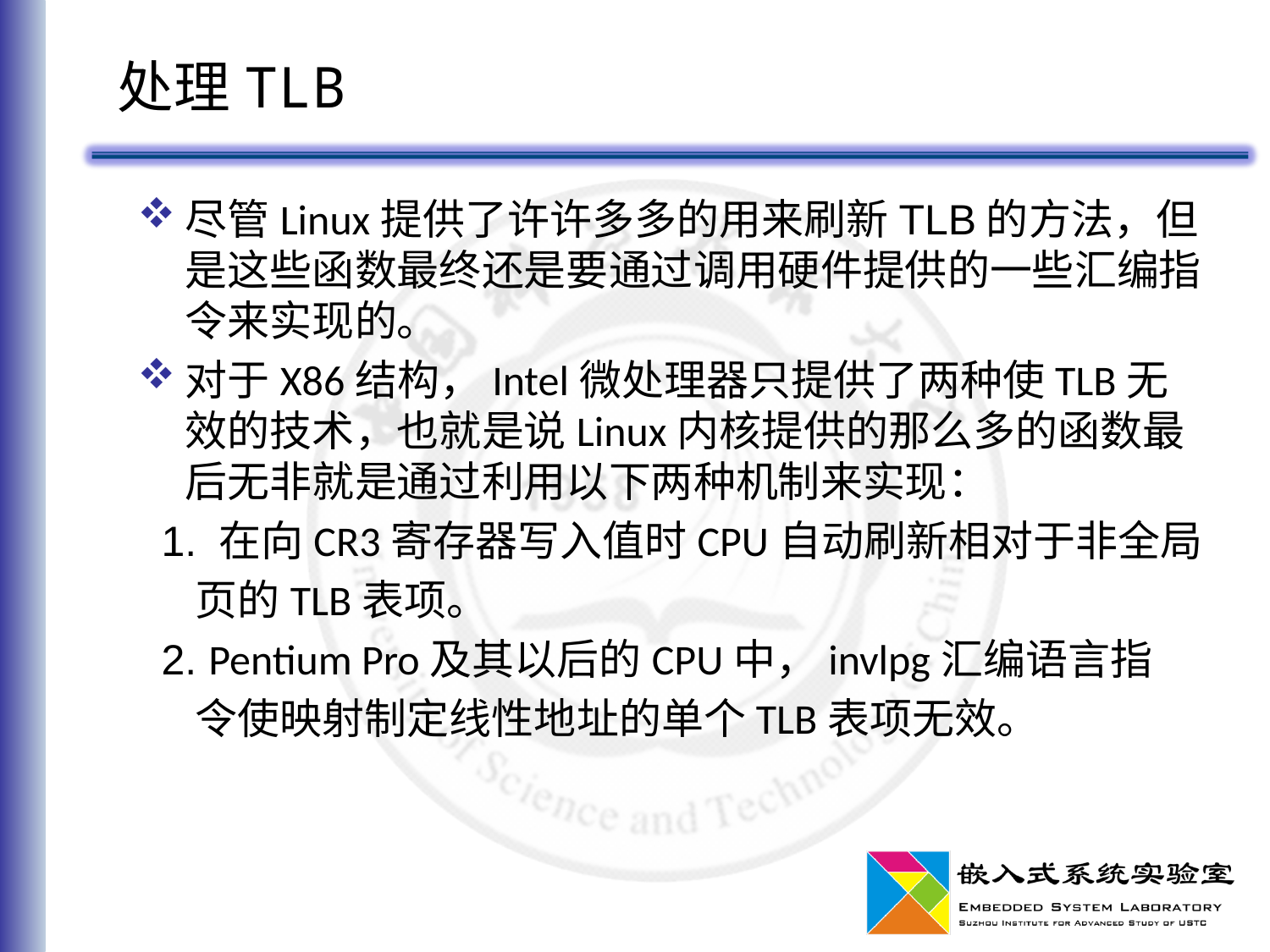

# 处理TLB
尽管Linux提供了许许多多的用来刷新TLB的方法，但是这些函数最终还是要通过调用硬件提供的一些汇编指令来实现的。
对于X86结构，Intel微处理器只提供了两种使TLB无效的技术，也就是说Linux内核提供的那么多的函数最后无非就是通过利用以下两种机制来实现：
  1. 在向CR3寄存器写入值时CPU自动刷新相对于非全局
     页的TLB表项。
  2. Pentium Pro及其以后的CPU中，invlpg汇编语言指
     令使映射制定线性地址的单个TLB表项无效。